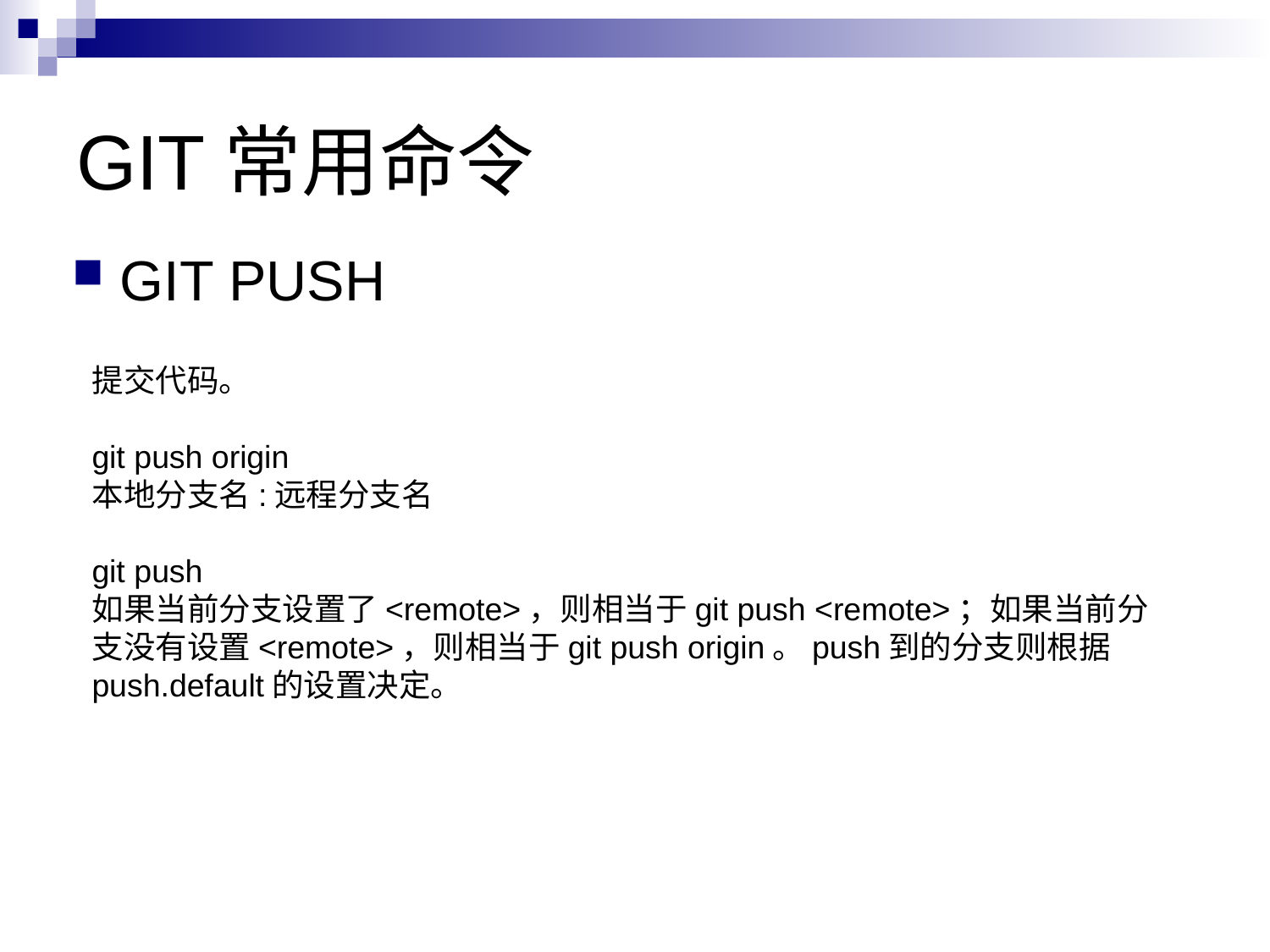

# GIT常用命令
GIT PUSH

提交代码。

git push origin
本地分支名:远程分支名

git push
如果当前分支设置了<remote>，则相当于git push <remote>；如果当前分支没有设置<remote>，则相当于git push origin。push到的分支则根据push.default的设置决定。